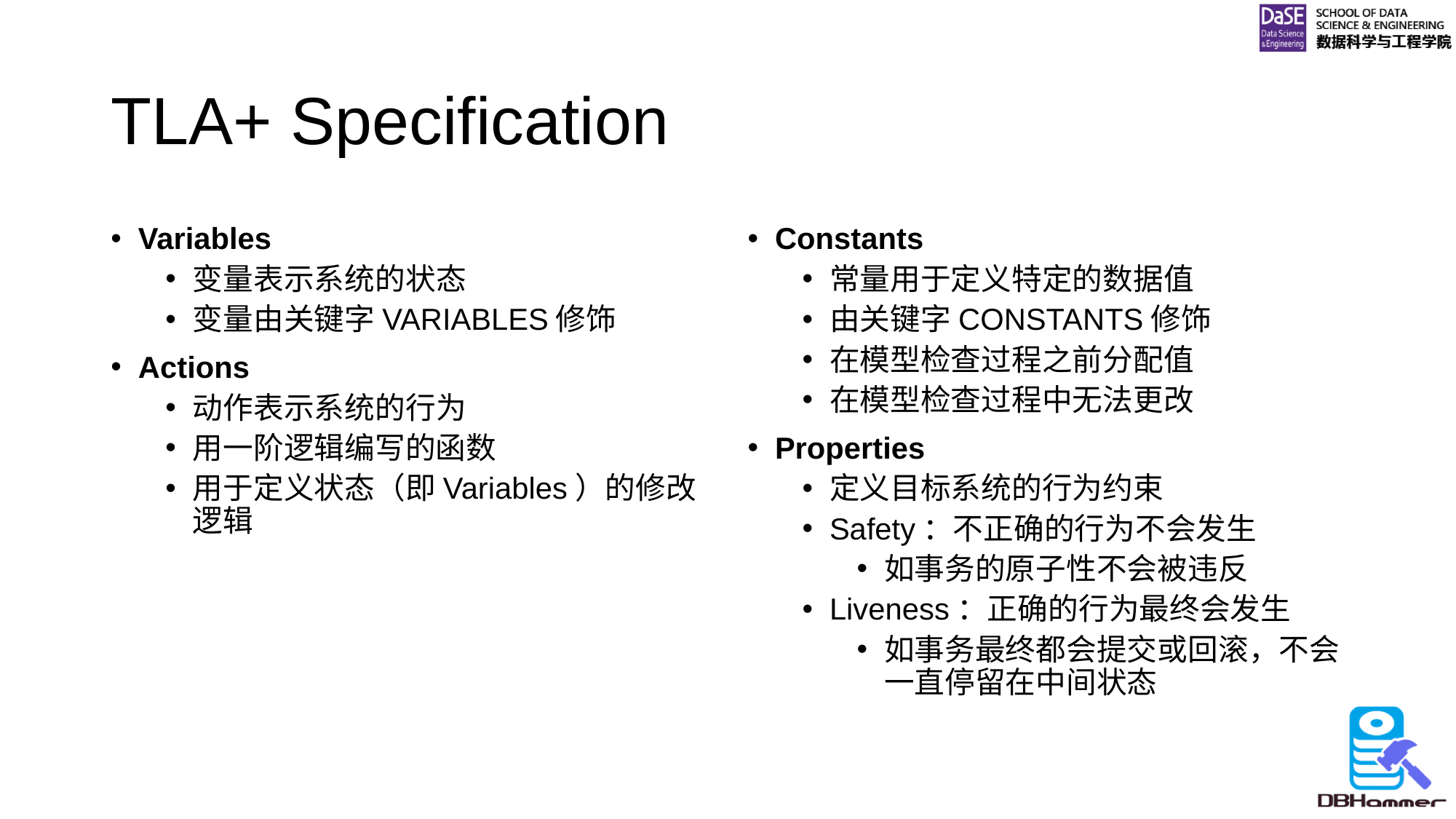

# TLA+ Specification
Variables
变量表示系统的状态
变量由关键字VARIABLES修饰
Actions
动作表示系统的行为
用一阶逻辑编写的函数
用于定义状态（即Variables）的修改逻辑

Constants
常量用于定义特定的数据值
由关键字CONSTANTS修饰
在模型检查过程之前分配值
在模型检查过程中无法更改
Properties
定义目标系统的行为约束
Safety：不正确的行为不会发生
如事务的原子性不会被违反
Liveness：正确的行为最终会发生
如事务最终都会提交或回滚，不会一直停留在中间状态